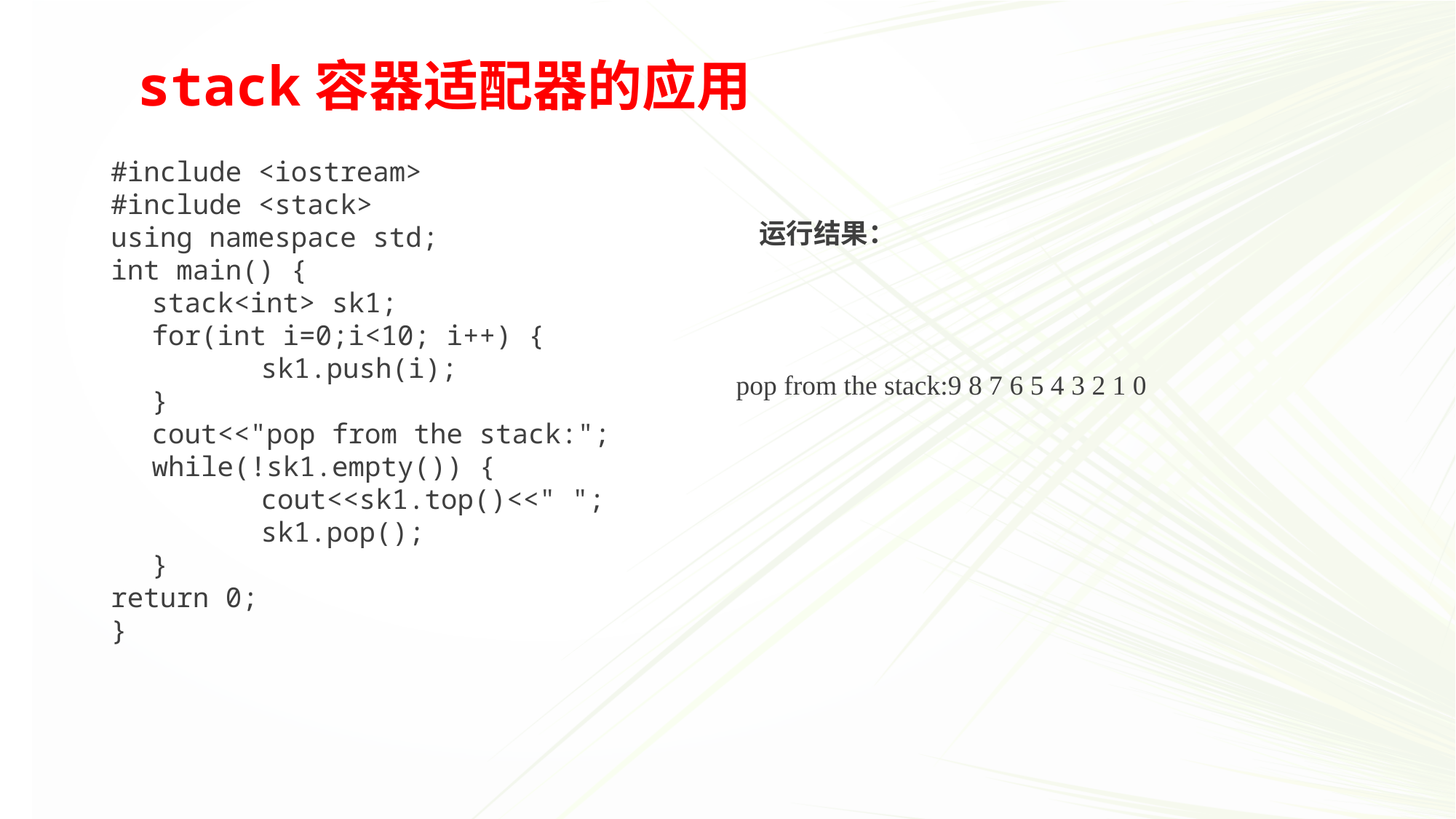

# stack容器适配器的应用
#include <iostream>
#include <stack>
using namespace std;
int main() {
	stack<int> sk1;
	for(int i=0;i<10; i++) {
		sk1.push(i);
	}
	cout<<"pop from the stack:";
	while(!sk1.empty()) {
		cout<<sk1.top()<<" ";
		sk1.pop();
	}
return 0;
}
运行结果：
pop from the stack:9 8 7 6 5 4 3 2 1 0